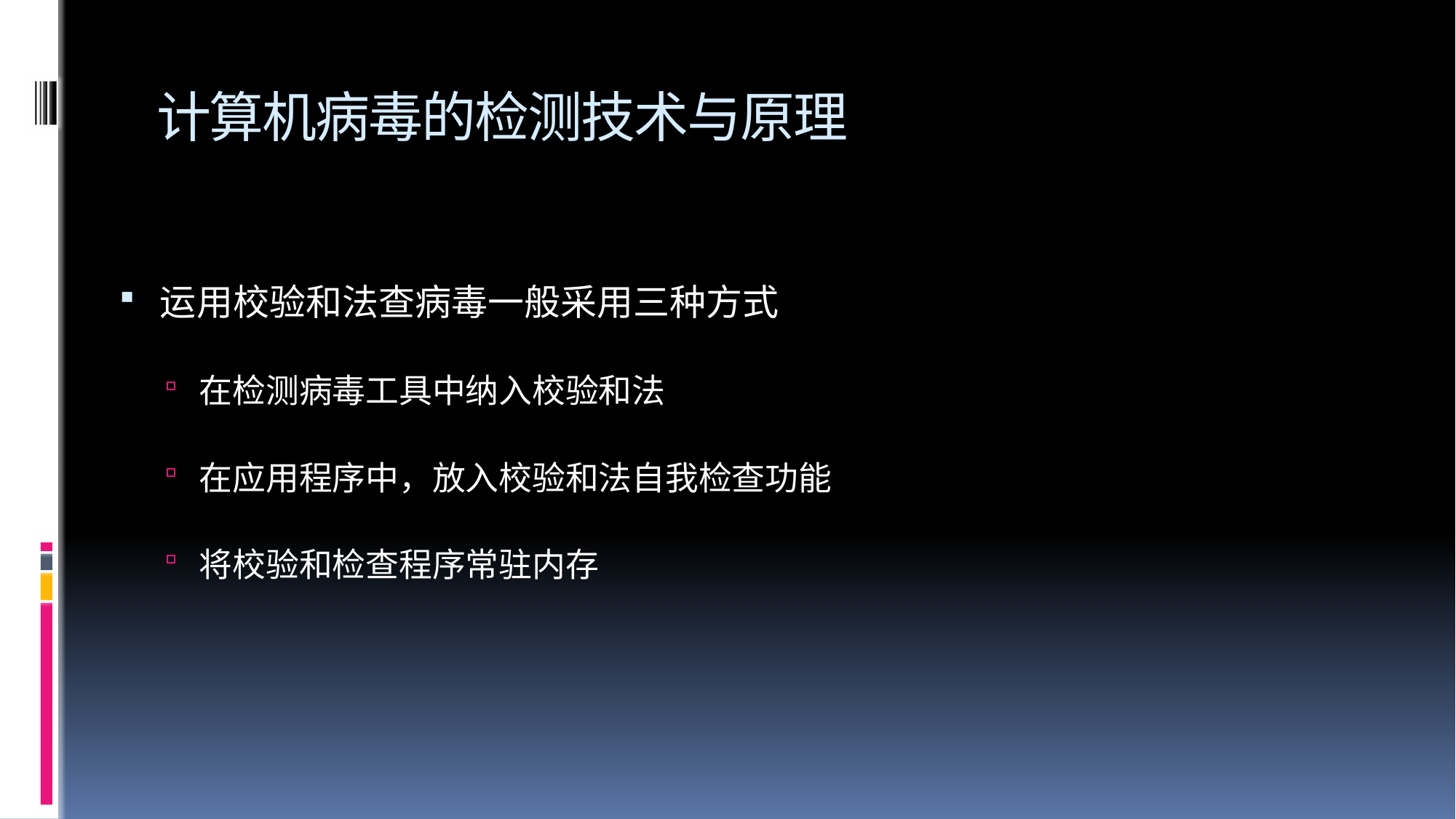

# 计算机病毒的检测技术与原理
运用校验和法查病毒一般采用三种方式
在检测病毒工具中纳入校验和法
在应用程序中，放入校验和法自我检查功能
将校验和检查程序常驻内存